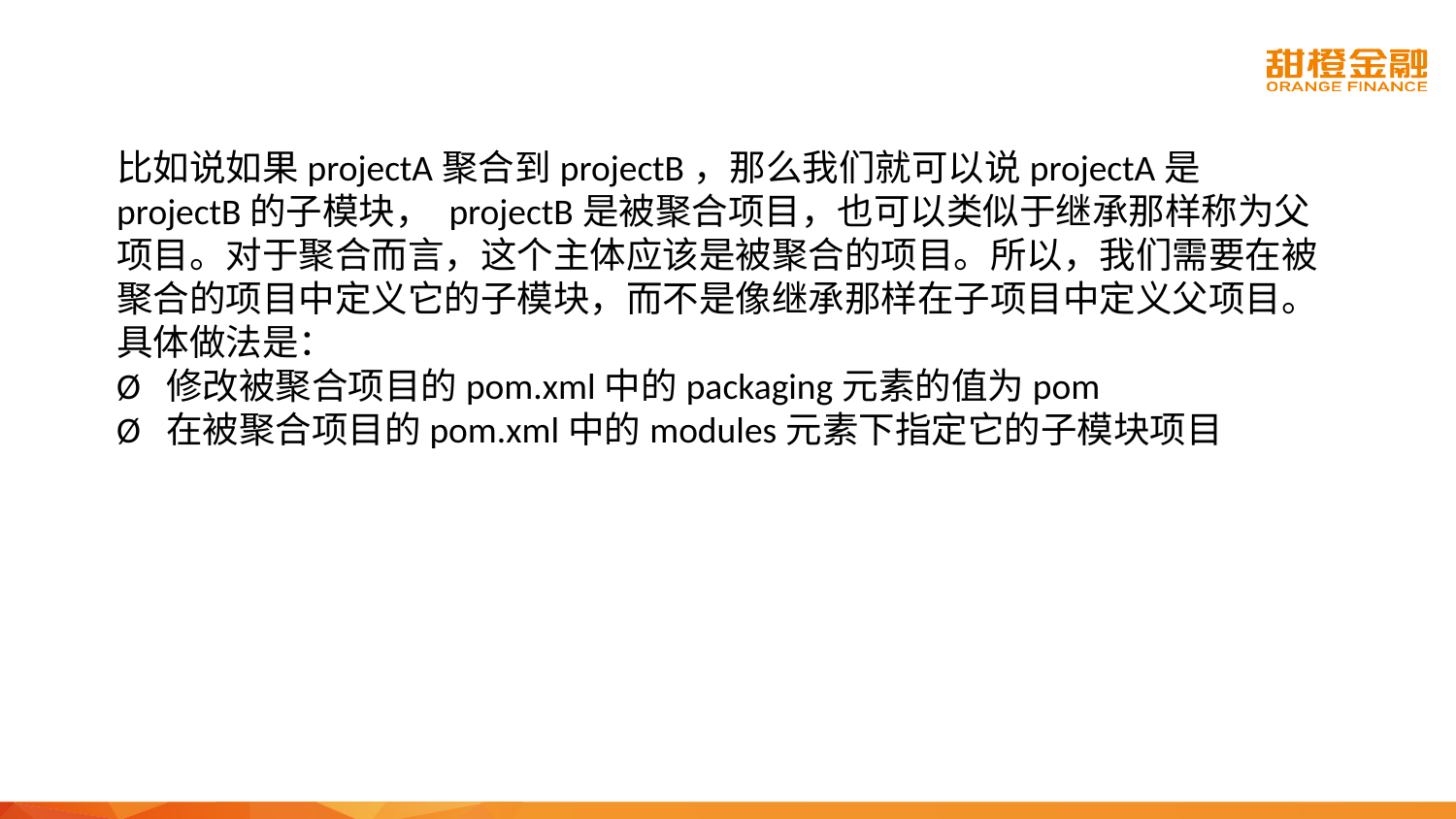

比如说如果projectA聚合到projectB，那么我们就可以说projectA是projectB的子模块， projectB是被聚合项目，也可以类似于继承那样称为父项目。对于聚合而言，这个主体应该是被聚合的项目。所以，我们需要在被聚合的项目中定义它的子模块，而不是像继承那样在子项目中定义父项目。具体做法是：
Ø  修改被聚合项目的pom.xml中的packaging元素的值为pom
Ø  在被聚合项目的pom.xml中的modules元素下指定它的子模块项目